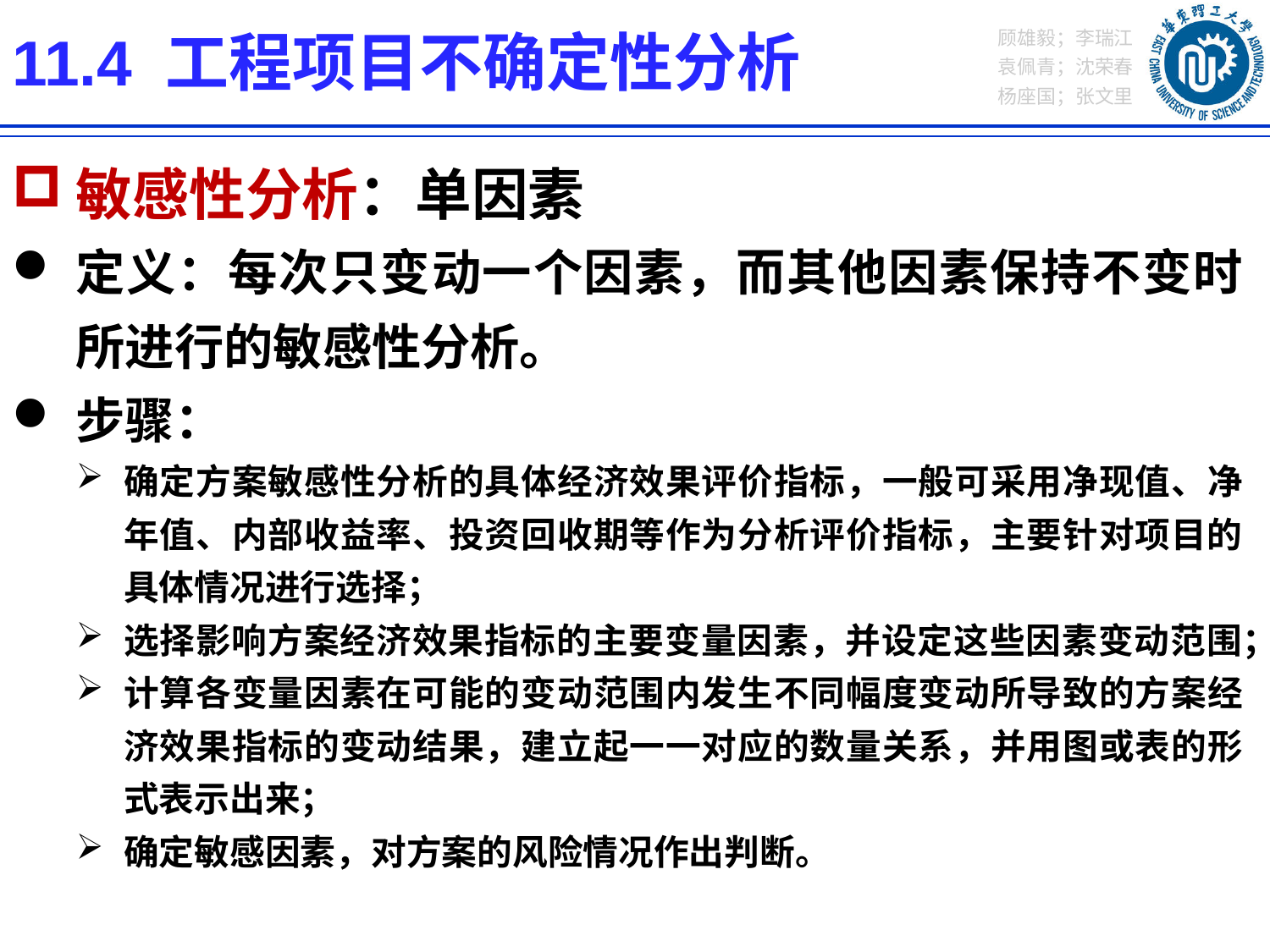

11.4 工程项目不确定性分析
敏感性分析：单因素
定义：每次只变动一个因素，而其他因素保持不变时所进行的敏感性分析。
步骤：
确定方案敏感性分析的具体经济效果评价指标，一般可采用净现值、净年值、内部收益率、投资回收期等作为分析评价指标，主要针对项目的具体情况进行选择；
选择影响方案经济效果指标的主要变量因素，并设定这些因素变动范围；
计算各变量因素在可能的变动范围内发生不同幅度变动所导致的方案经济效果指标的变动结果，建立起一一对应的数量关系，并用图或表的形式表示出来；
确定敏感因素，对方案的风险情况作出判断。